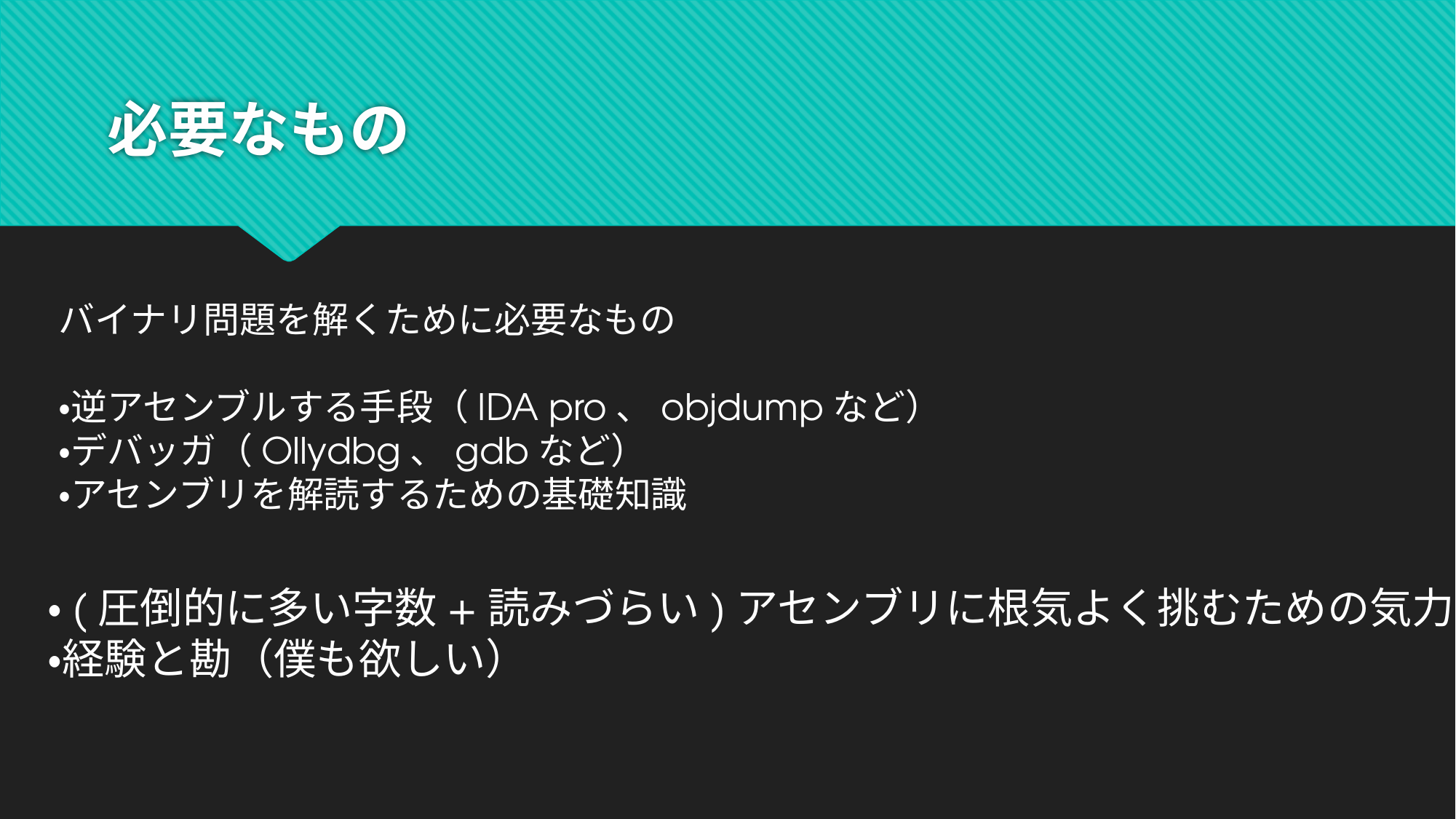

# 必要なもの
バイナリ問題を解くために必要なもの

・逆アセンブルする手段（IDA pro、objdumpなど）
・デバッガ（Ollydbg、gdbなど）
・アセンブリを解読するための基礎知識

・(圧倒的に多い字数+読みづらい)アセンブリに根気よく挑むための気力
・経験と勘（僕も欲しい）